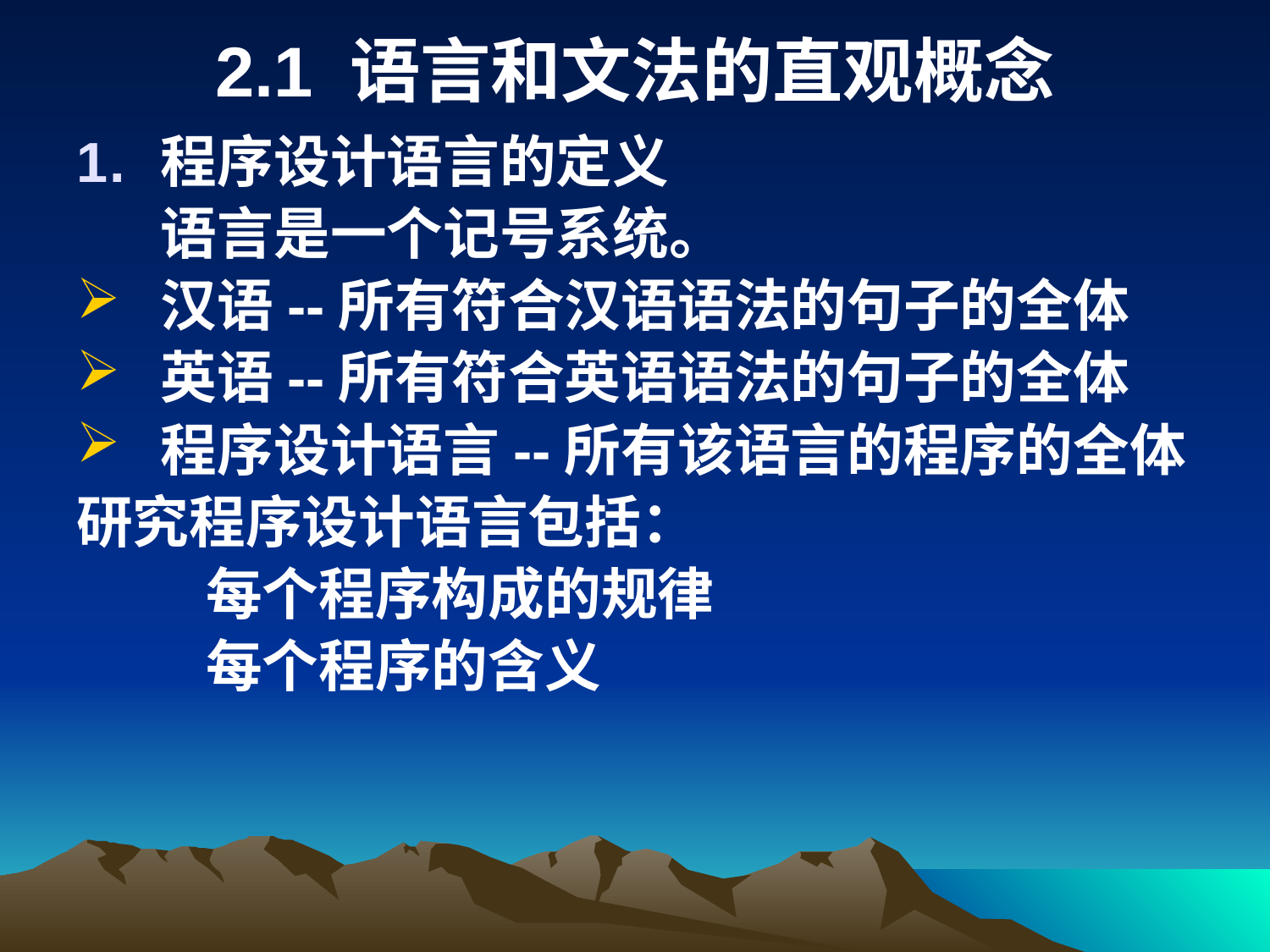

# 2.1 语言和文法的直观概念
程序设计语言的定义
	语言是一个记号系统。
汉语--所有符合汉语语法的句子的全体
英语--所有符合英语语法的句子的全体
程序设计语言--所有该语言的程序的全体
研究程序设计语言包括：
         每个程序构成的规律
         每个程序的含义